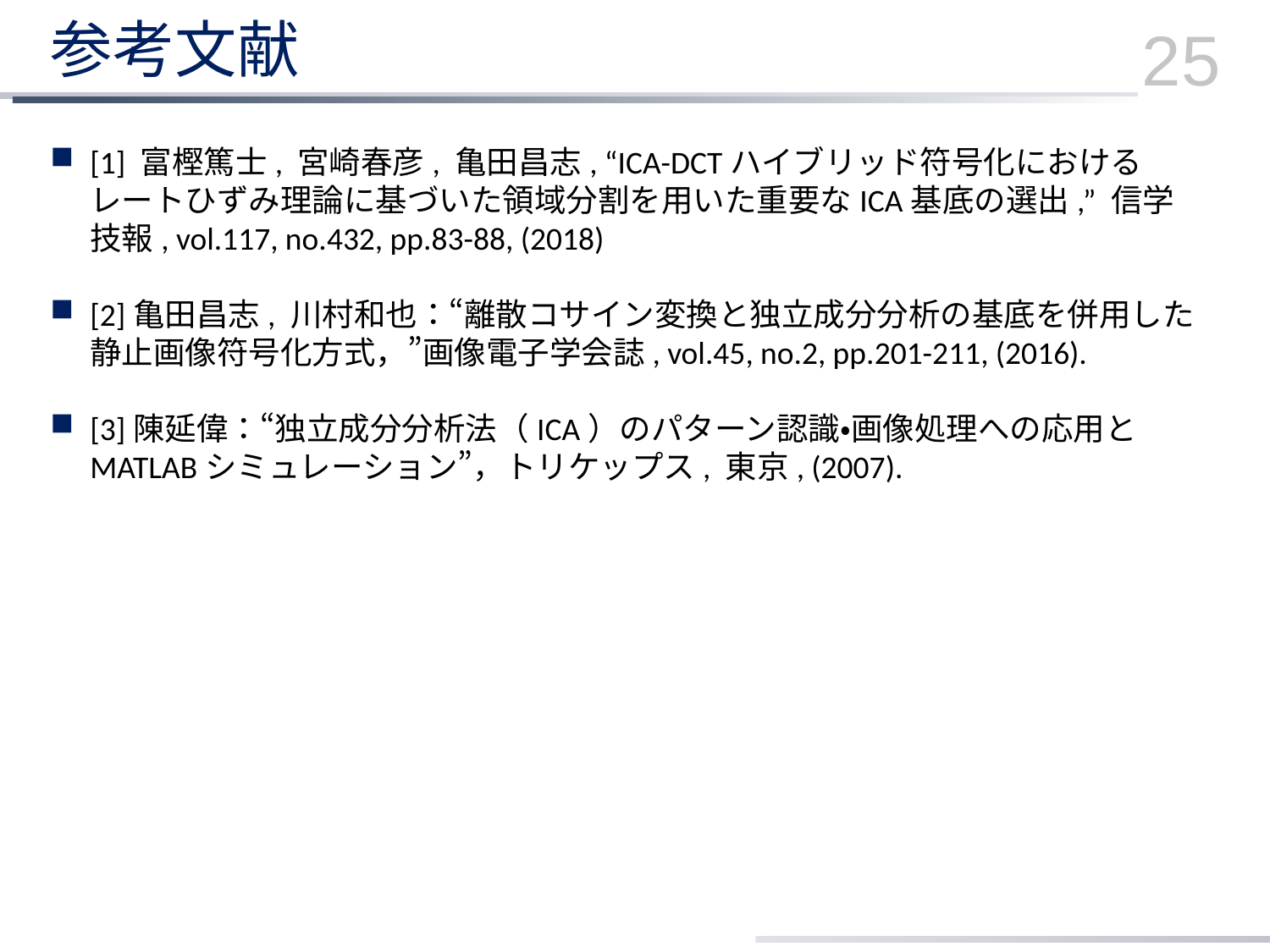

# 参考文献
25
[1] 富樫篤士, 宮崎春彦, 亀田昌志, “ICA-DCTハイブリッド符号化におけるレートひずみ理論に基づいた領域分割を用いた重要なICA基底の選出,” 信学技報, vol.117, no.432, pp.83-88, (2018)

[2]亀田昌志, 川村和也：“離散コサイン変換と独立成分分析の基底を併用した静止画像符号化方式，”画像電子学会誌, vol.45, no.2, pp.201-211, (2016).

[3]陳延偉：“独立成分分析法（ICA）のパターン認識・画像処理への応用とMATLABシミュレーション”，トリケップス, 東京, (2007).